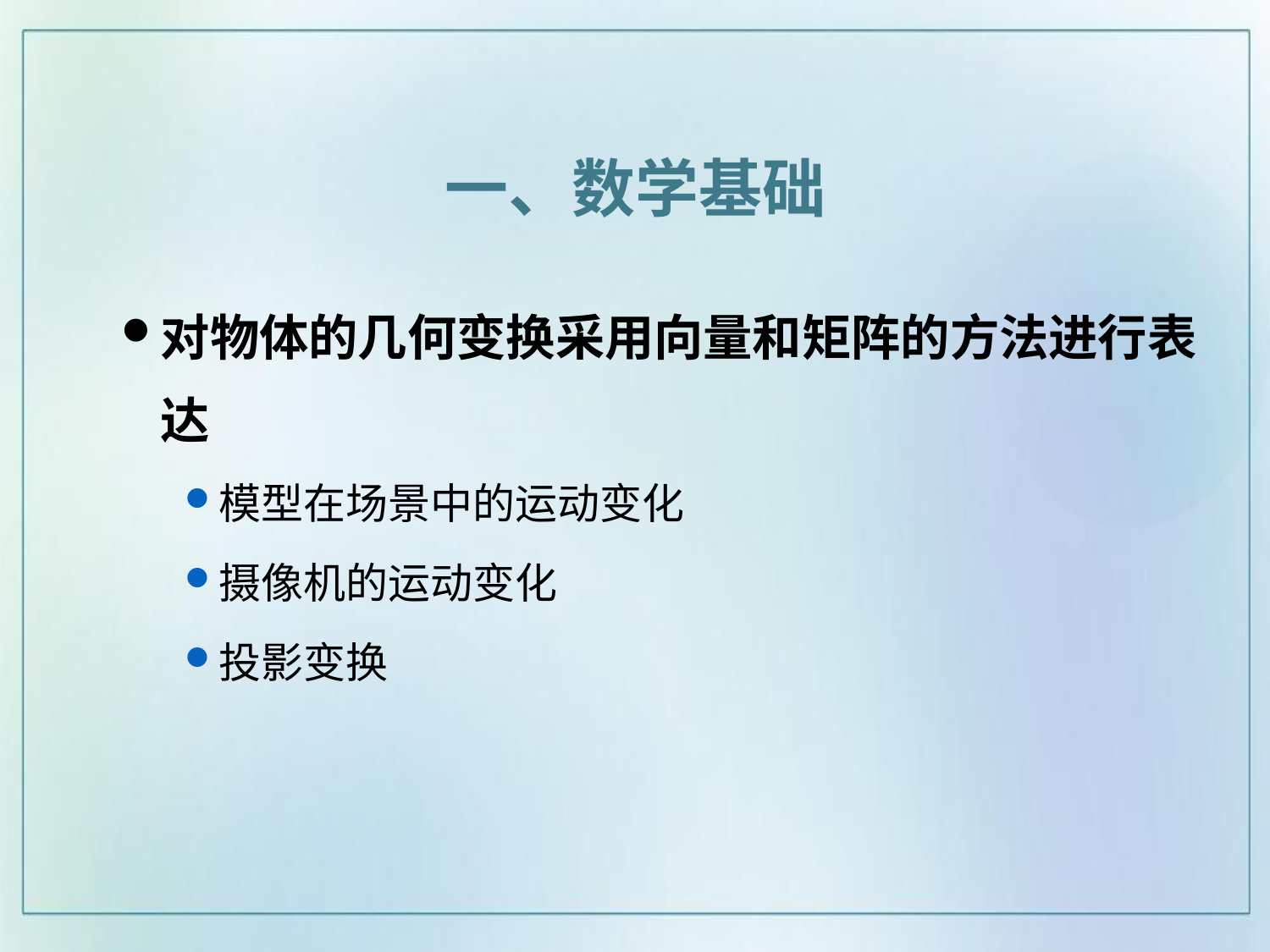

一、数学基础
对物体的几何变换采用向量和矩阵的方法进行表达
模型在场景中的运动变化
摄像机的运动变化
投影变换